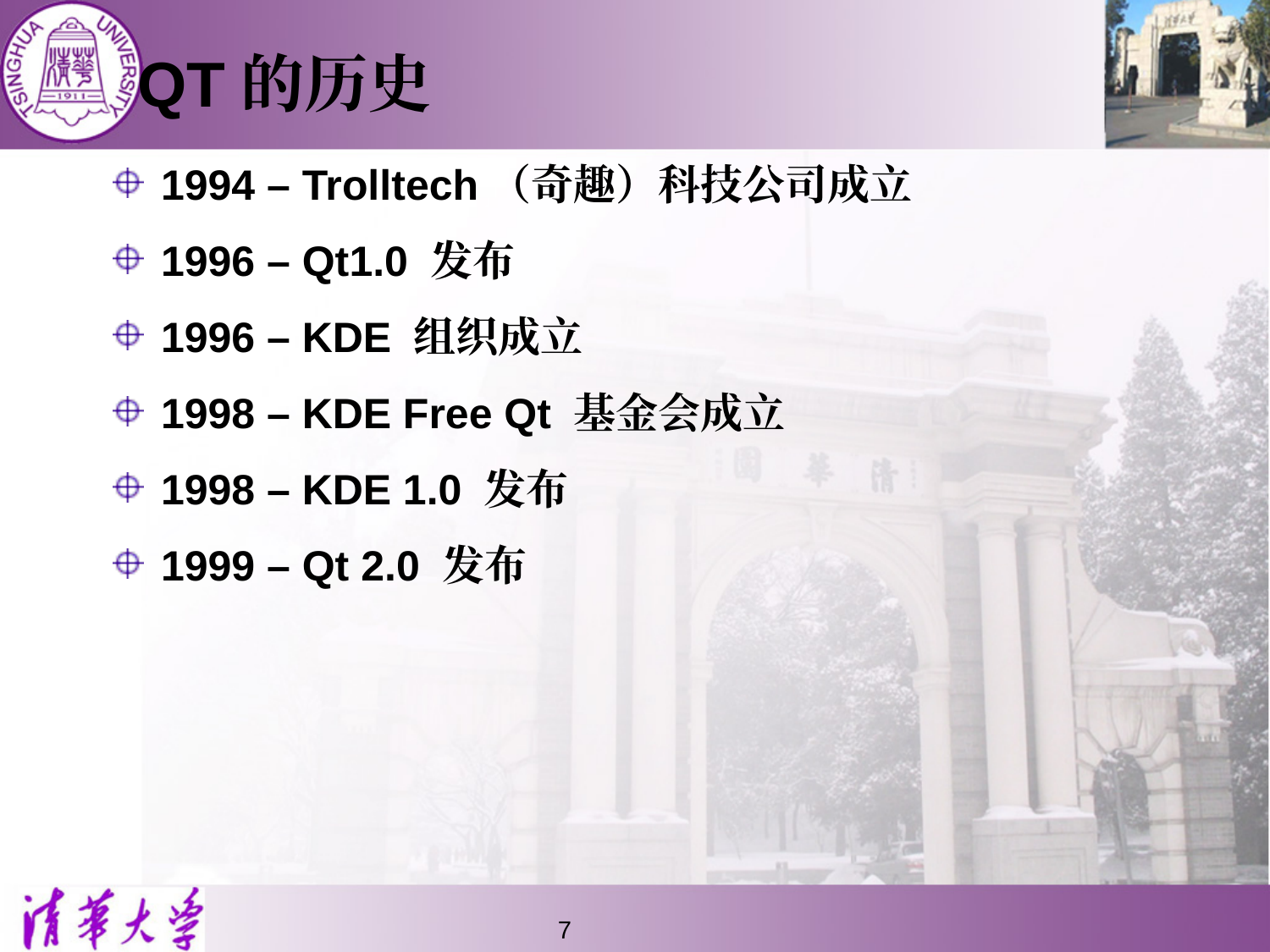

# QT的历史
1994 – Trolltech（奇趣）科技公司成立
1996 – Qt1.0 发布
1996 – KDE 组织成立
1998 – KDE Free Qt 基金会成立
1998 – KDE 1.0 发布
1999 – Qt 2.0 发布
7